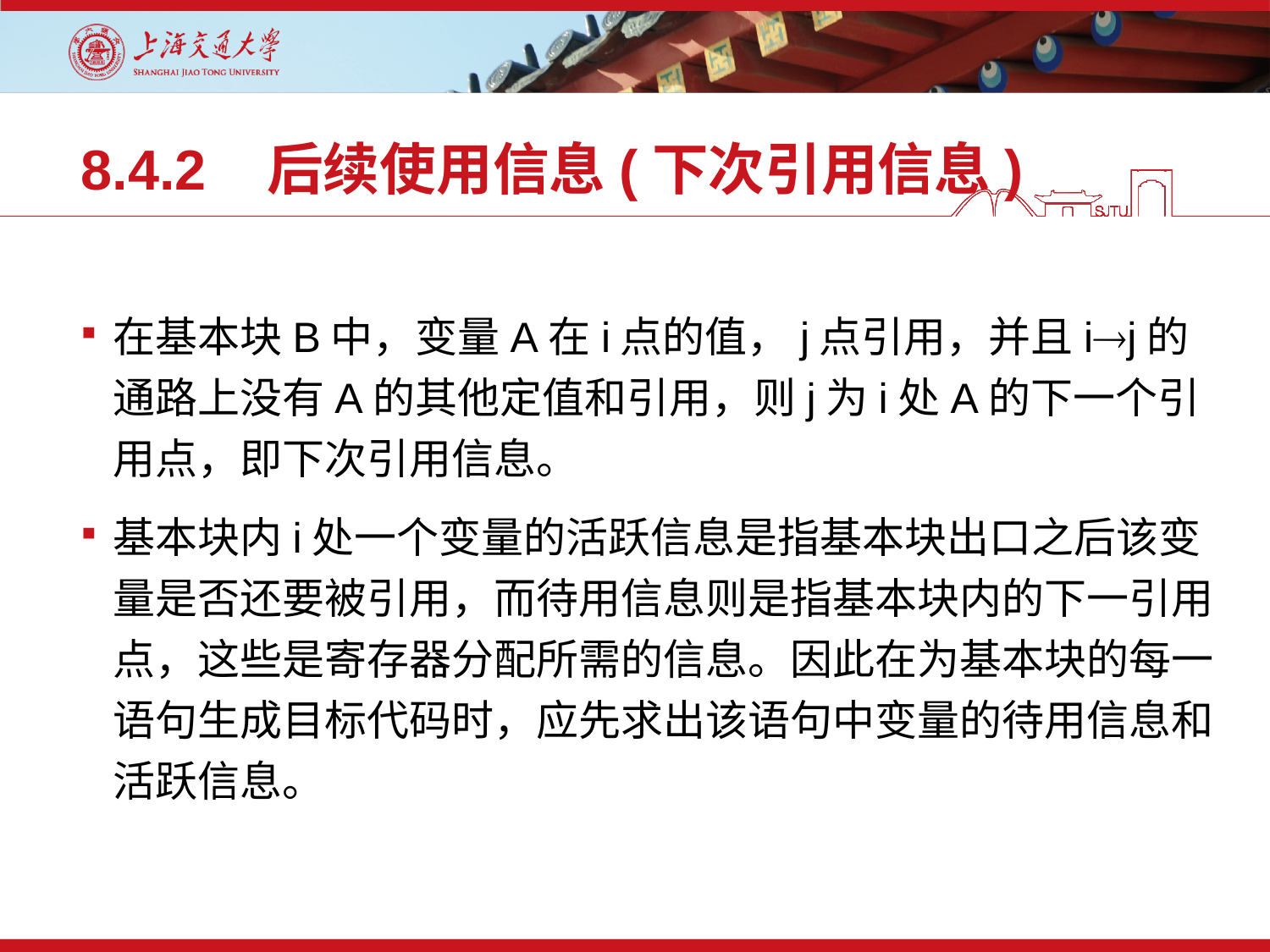

# 8.4.2   后续使用信息(下次引用信息)

在基本块B中，变量A在i点的值，j点引用，并且i→j的通路上没有A的其他定值和引用，则j为i处A的下一个引用点，即下次引用信息。
基本块内i处一个变量的活跃信息是指基本块出口之后该变量是否还要被引用，而待用信息则是指基本块内的下一引用点，这些是寄存器分配所需的信息。因此在为基本块的每一语句生成目标代码时，应先求出该语句中变量的待用信息和活跃信息。